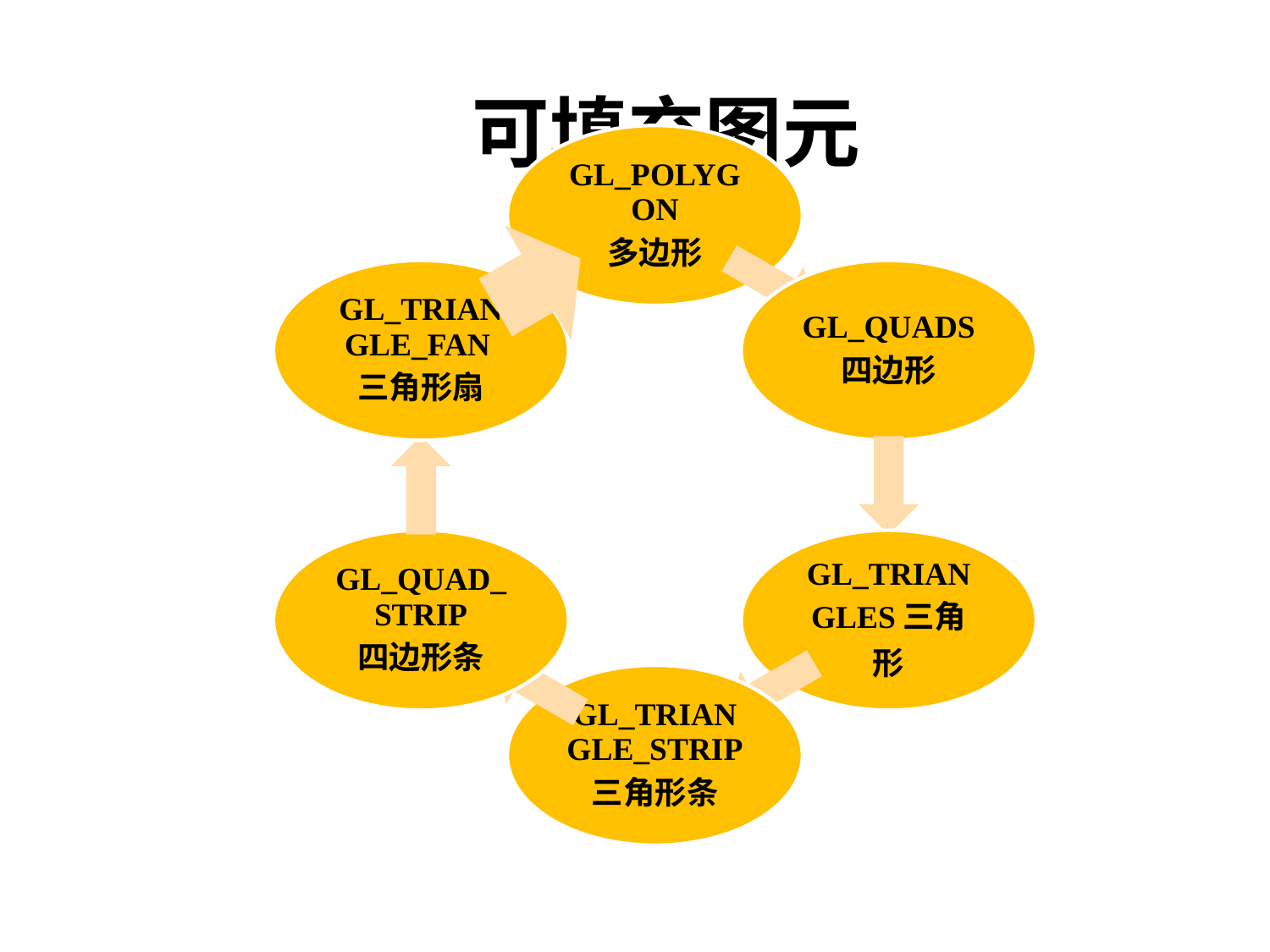

# 可填充图元
GL_POLYGON
多边形
GL_QUADS
四边形
GL_TRIANGLES三角形
GL_TRIANGLE_STRIP
三角形条
GL_QUAD_STRIP
四边形条
GL_TRIANGLE_FAN三角形扇